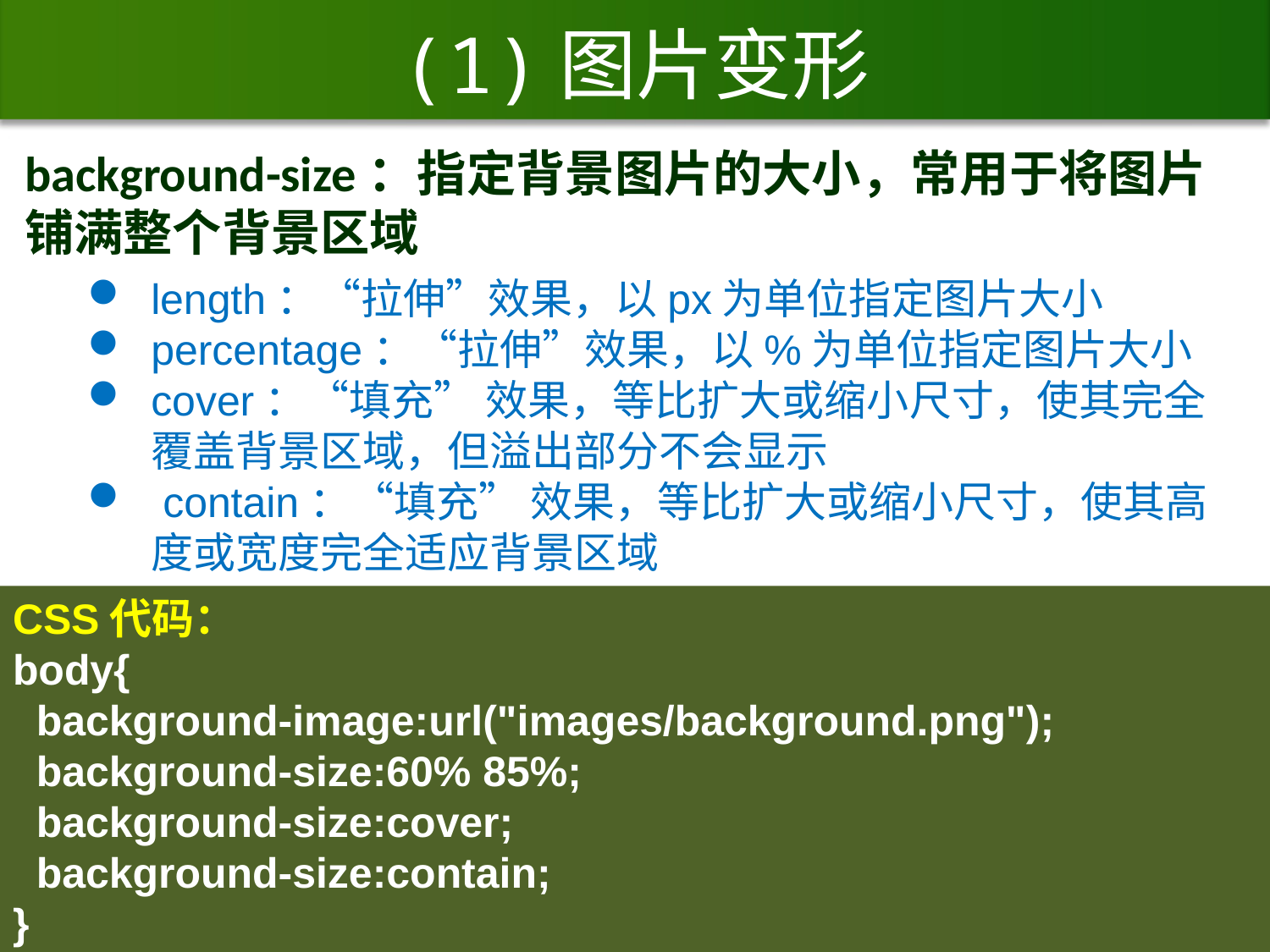

# (1)图片变形
background-size：指定背景图片的大小，常用于将图片铺满整个背景区域
length：“拉伸”效果，以px为单位指定图片大小
percentage：“拉伸”效果，以%为单位指定图片大小
cover：“填充” 效果，等比扩大或缩小尺寸，使其完全覆盖背景区域，但溢出部分不会显示
 contain：“填充” 效果，等比扩大或缩小尺寸，使其高度或宽度完全适应背景区域
CSS代码：
body{
  background-image:url("images/background.png");
  background-size:60% 85%;
  background-size:cover;
  background-size:contain;
}